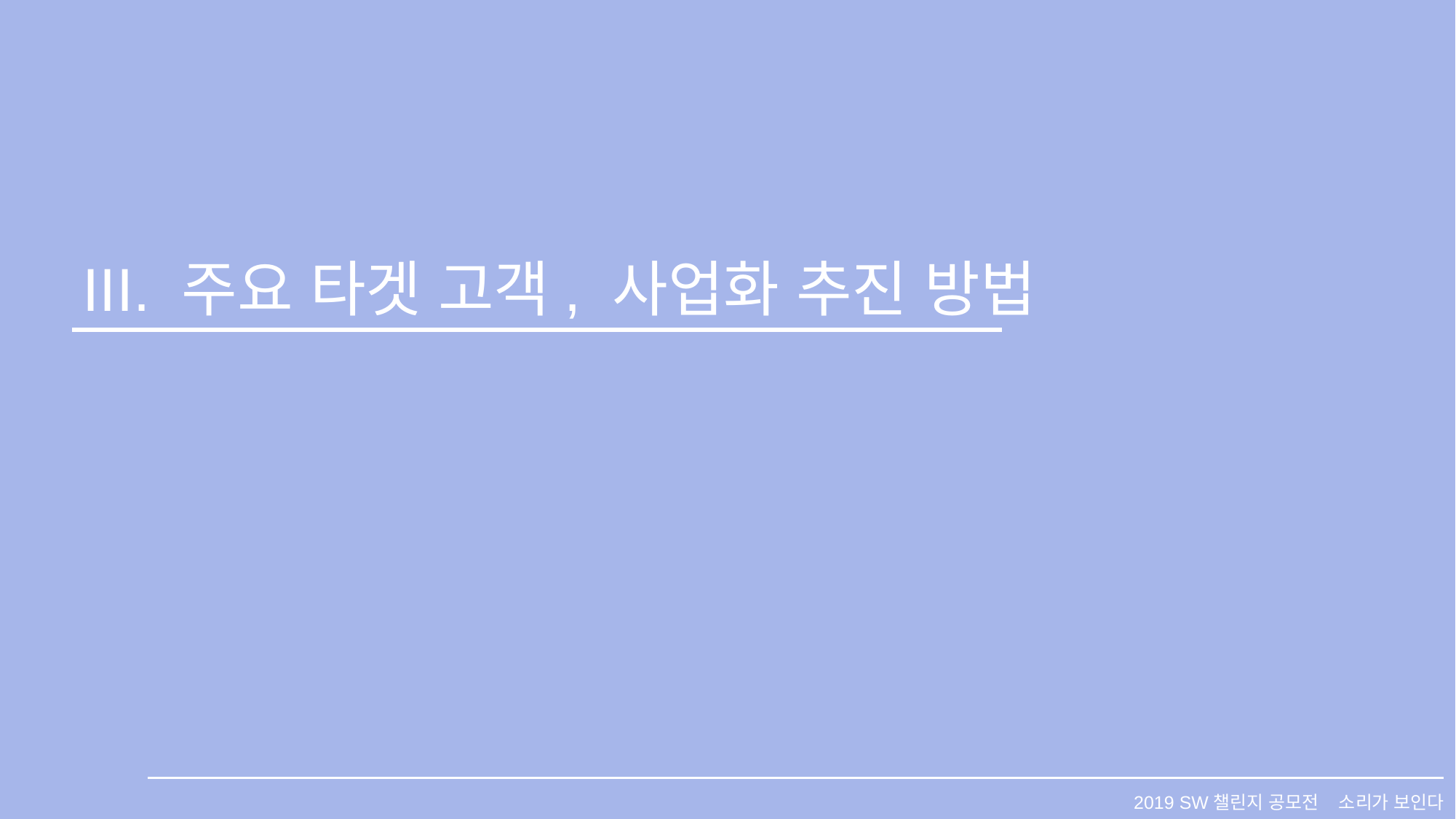

III. 주요 타겟 고객, 사업화 추진 방법
2019 SW챌린지 공모전    소리가 보인다